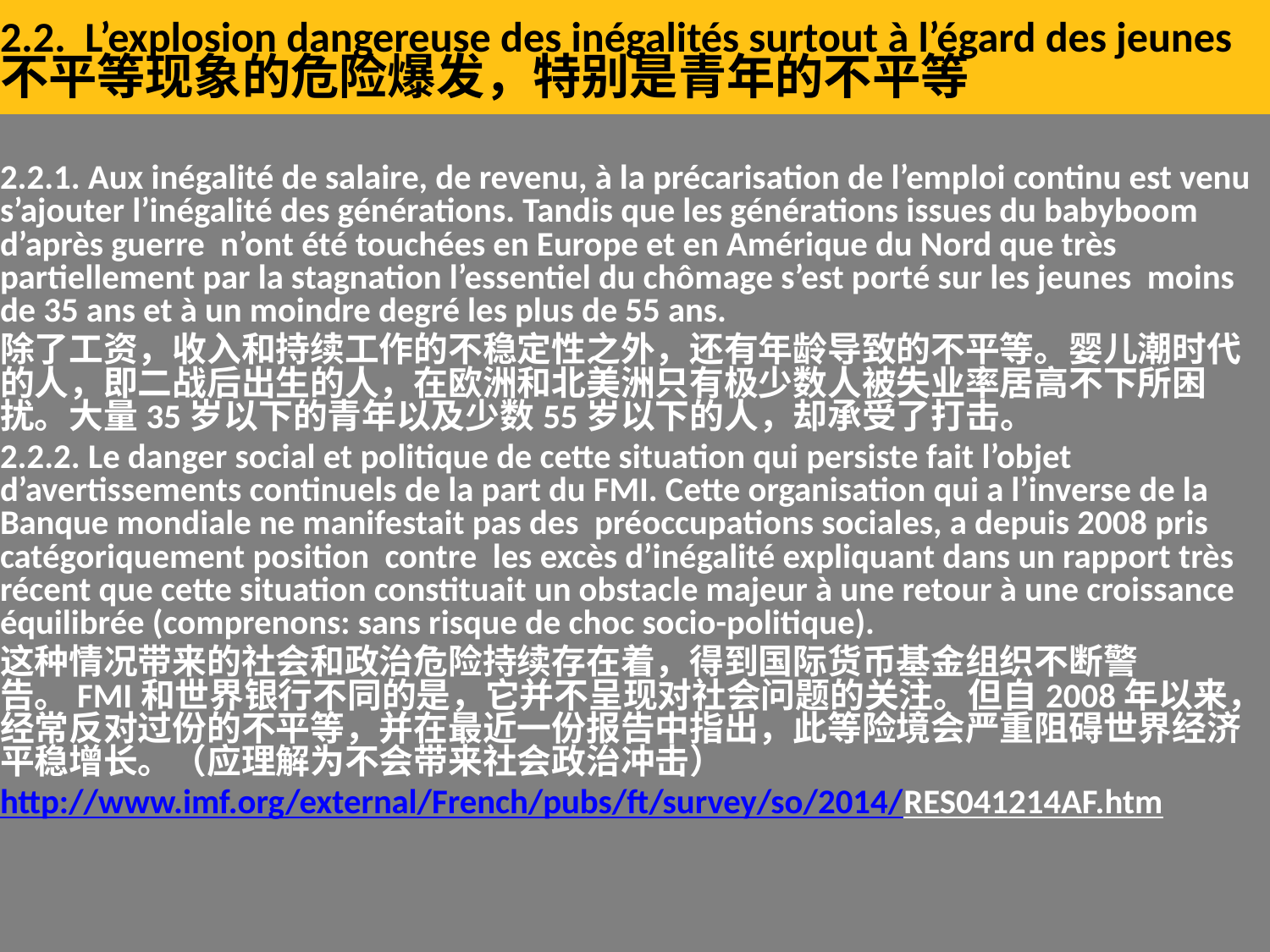

# 2.2.  L’explosion dangereuse des inégalités surtout à l’égard des jeunes 不平等现象的危险爆发，特别是青年的不平等

2.2.1. Aux inégalité de salaire, de revenu, à la précarisation de l’emploi continu est venu s’ajouter l’inégalité des générations. Tandis que les générations issues du babyboom d’après guerre  n’ont été touchées en Europe et en Amérique du Nord que très partiellement par la stagnation l’essentiel du chômage s’est porté sur les jeunes  moins de 35 ans et à un moindre degré les plus de 55 ans.
除了工资，收入和持续工作的不稳定性之外，还有年龄导致的不平等。婴儿潮时代的人，即二战后出生的人，在欧洲和北美洲只有极少数人被失业率居高不下所困扰。大量35岁以下的青年以及少数55岁以下的人，却承受了打击。
2.2.2. Le danger social et politique de cette situation qui persiste fait l’objet d’avertissements continuels de la part du FMI. Cette organisation qui a l’inverse de la Banque mondiale ne manifestait pas des  préoccupations sociales, a depuis 2008 pris catégoriquement position  contre  les excès d’inégalité expliquant dans un rapport très récent que cette situation constituait un obstacle majeur à une retour à une croissance équilibrée (comprenons: sans risque de choc socio-politique).
这种情况带来的社会和政治危险持续存在着，得到国际货币基金组织不断警告。FMI和世界银行不同的是，它并不呈现对社会问题的关注。但自2008年以来，经常反对过份的不平等，并在最近一份报告中指出，此等险境会严重阻碍世界经济平稳增长。（应理解为不会带来社会政治冲击）
http://www.imf.org/external/French/pubs/ft/survey/so/2014/RES041214AF.htm